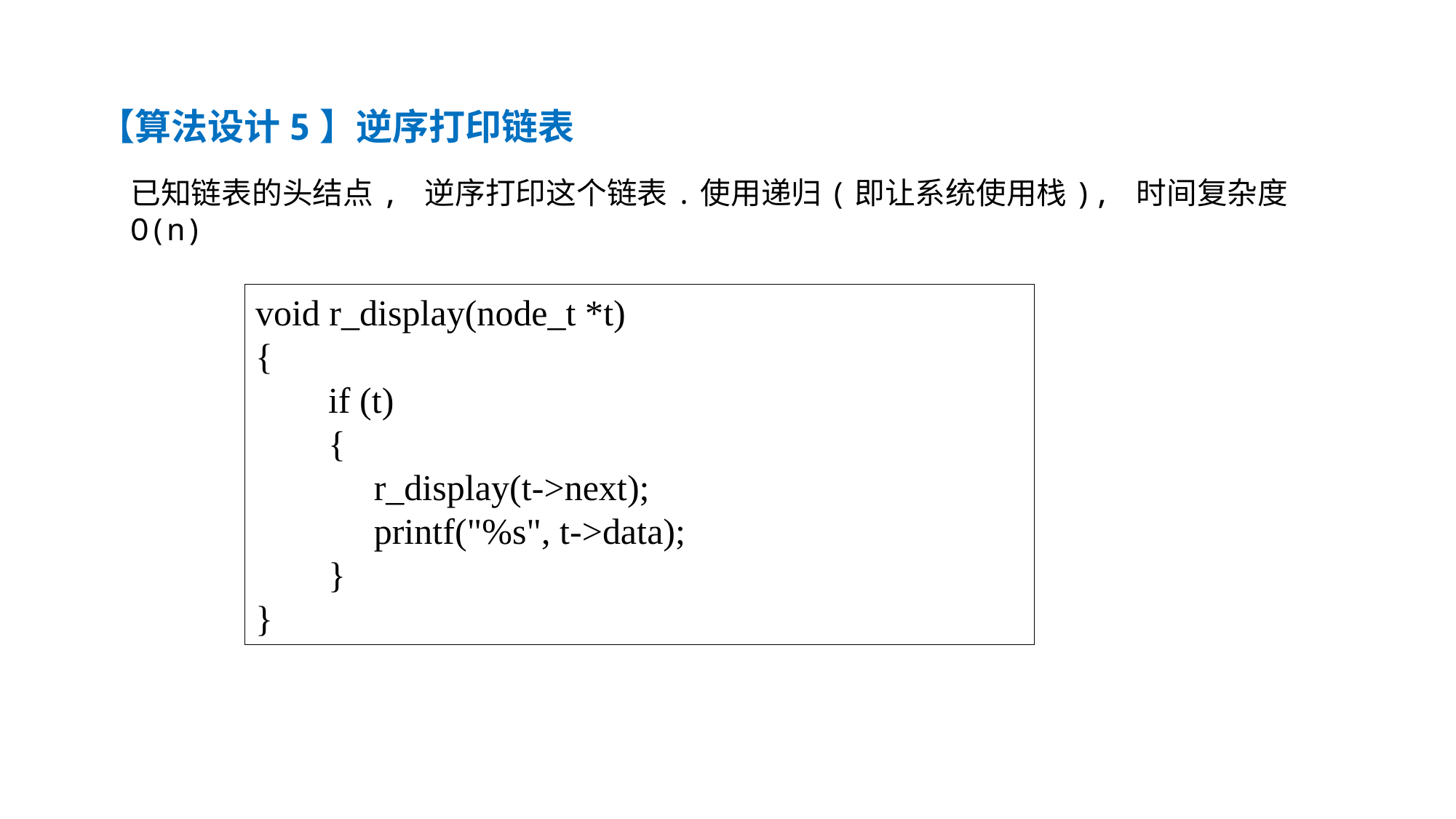

【算法设计5】逆序打印链表
已知链表的头结点, 逆序打印这个链表.使用递归(即让系统使用栈), 时间复杂度O(n)
void r_display(node_t *t)
{
        if (t)
        {
             r_display(t->next);
             printf("%s", t->data);
        }
}